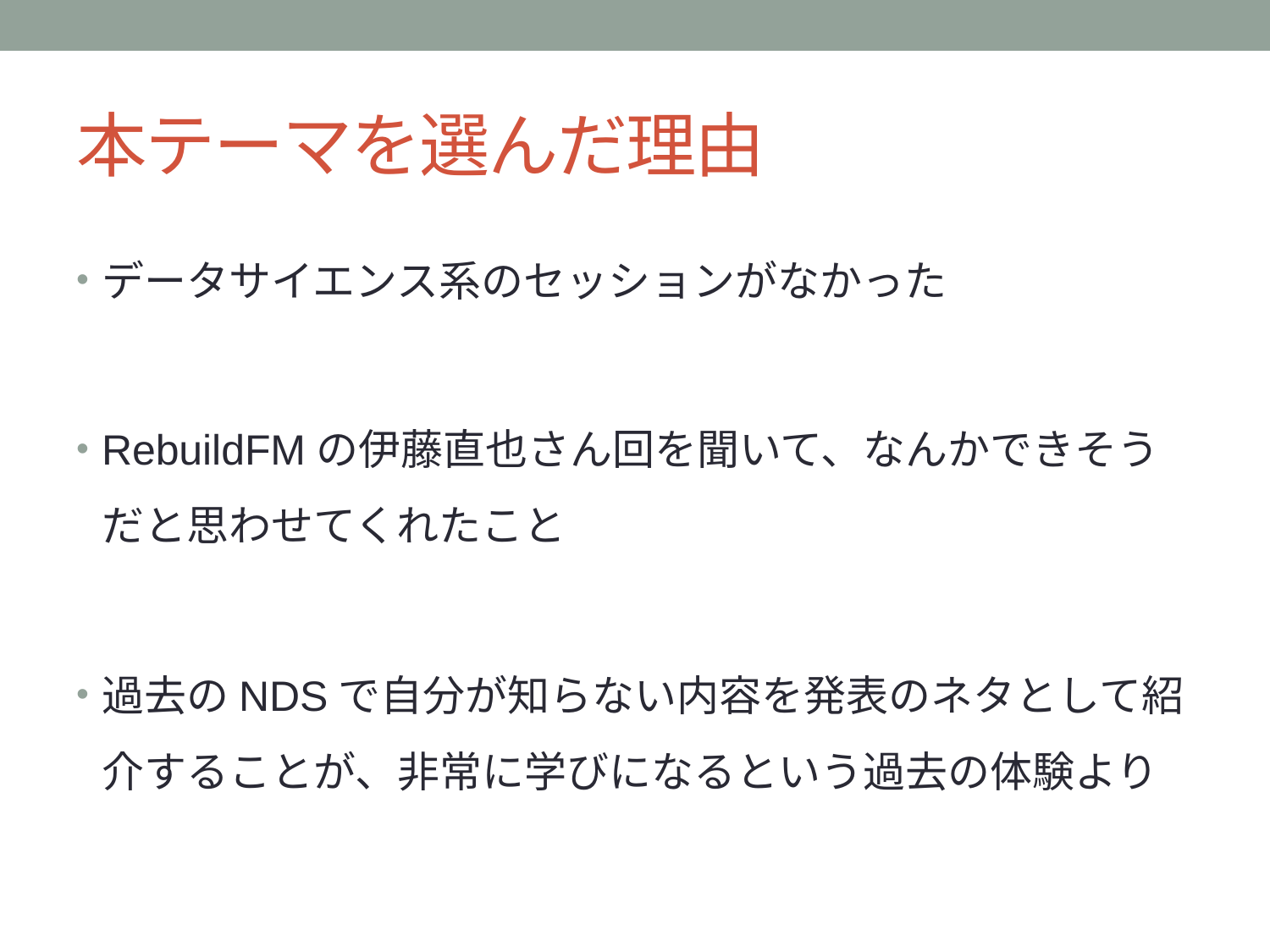

# 本テーマを選んだ理由
データサイエンス系のセッションがなかった

RebuildFMの伊藤直也さん回を聞いて、なんかできそうだと思わせてくれたこと

過去のNDSで自分が知らない内容を発表のネタとして紹介することが、非常に学びになるという過去の体験より